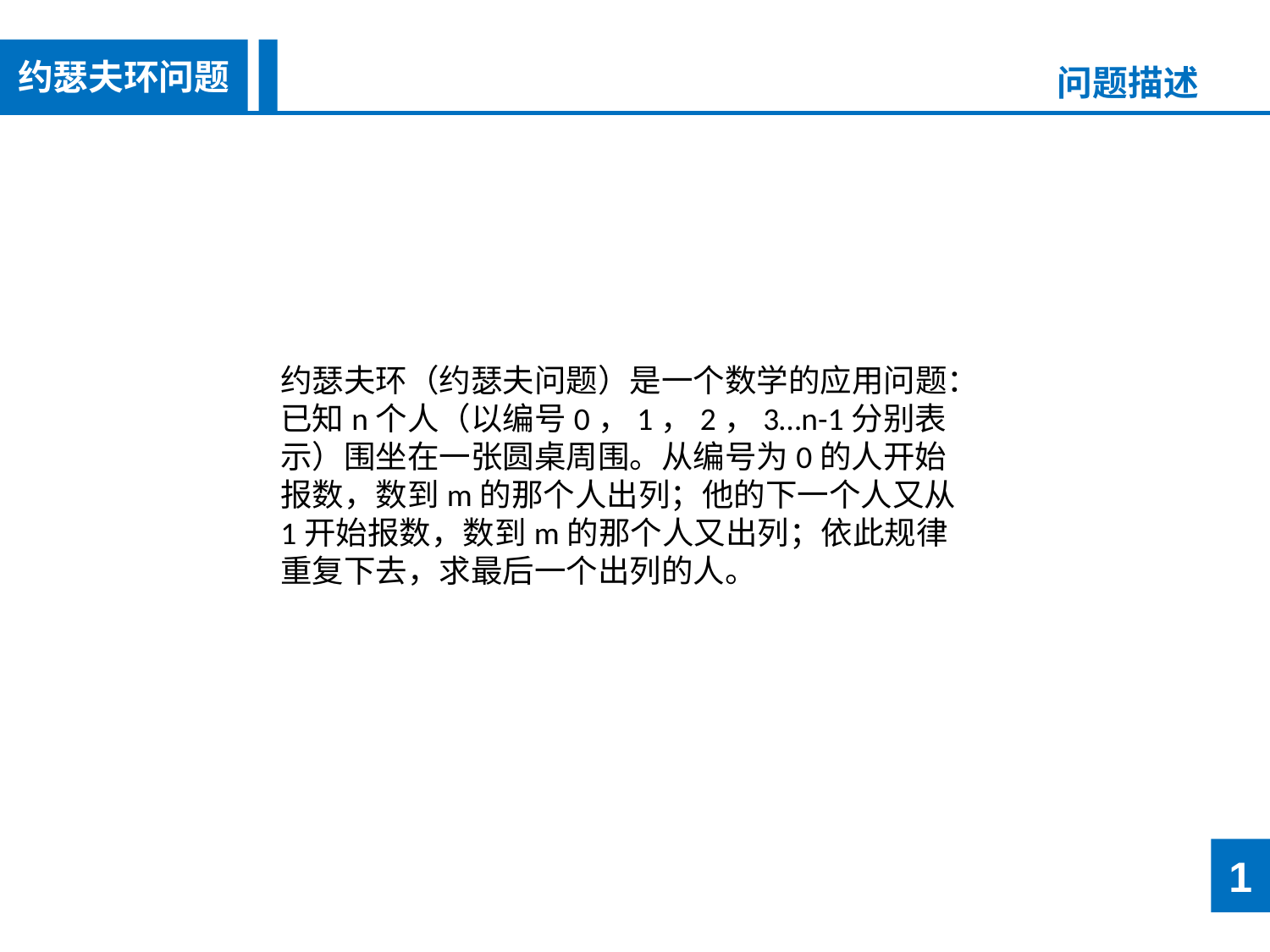

约瑟夫环问题

问题描述
约瑟夫环（约瑟夫问题）是一个数学的应用问题：已知n个人（以编号0，1，2，3…n-1分别表示）围坐在一张圆桌周围。从编号为0的人开始报数，数到m的那个人出列；他的下一个人又从1开始报数，数到m的那个人又出列；依此规律重复下去，求最后一个出列的人。
1